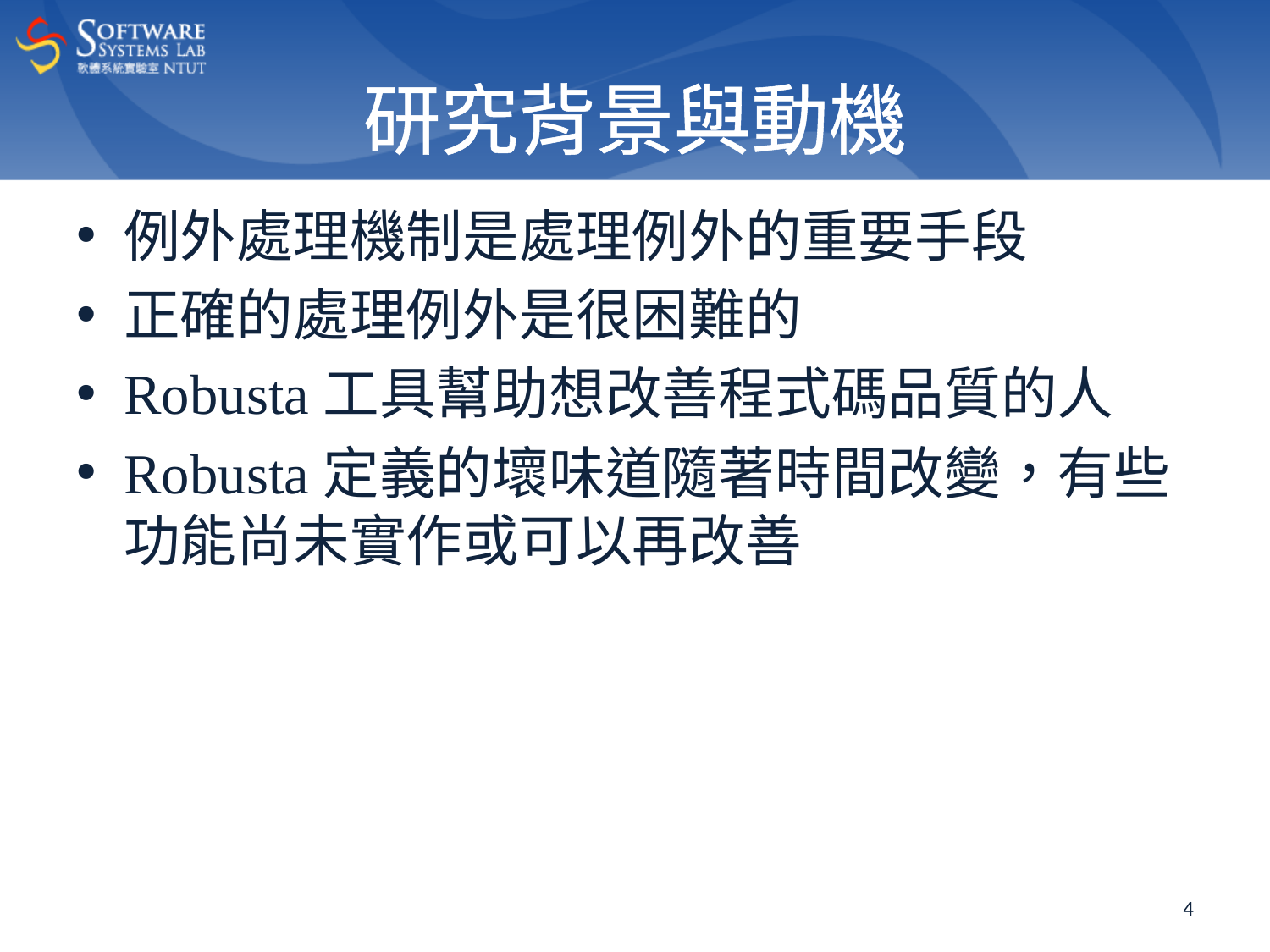

# 研究背景與動機
例外處理機制是處理例外的重要手段
正確的處理例外是很困難的
Robusta工具幫助想改善程式碼品質的人
Robusta定義的壞味道隨著時間改變，有些功能尚未實作或可以再改善
4